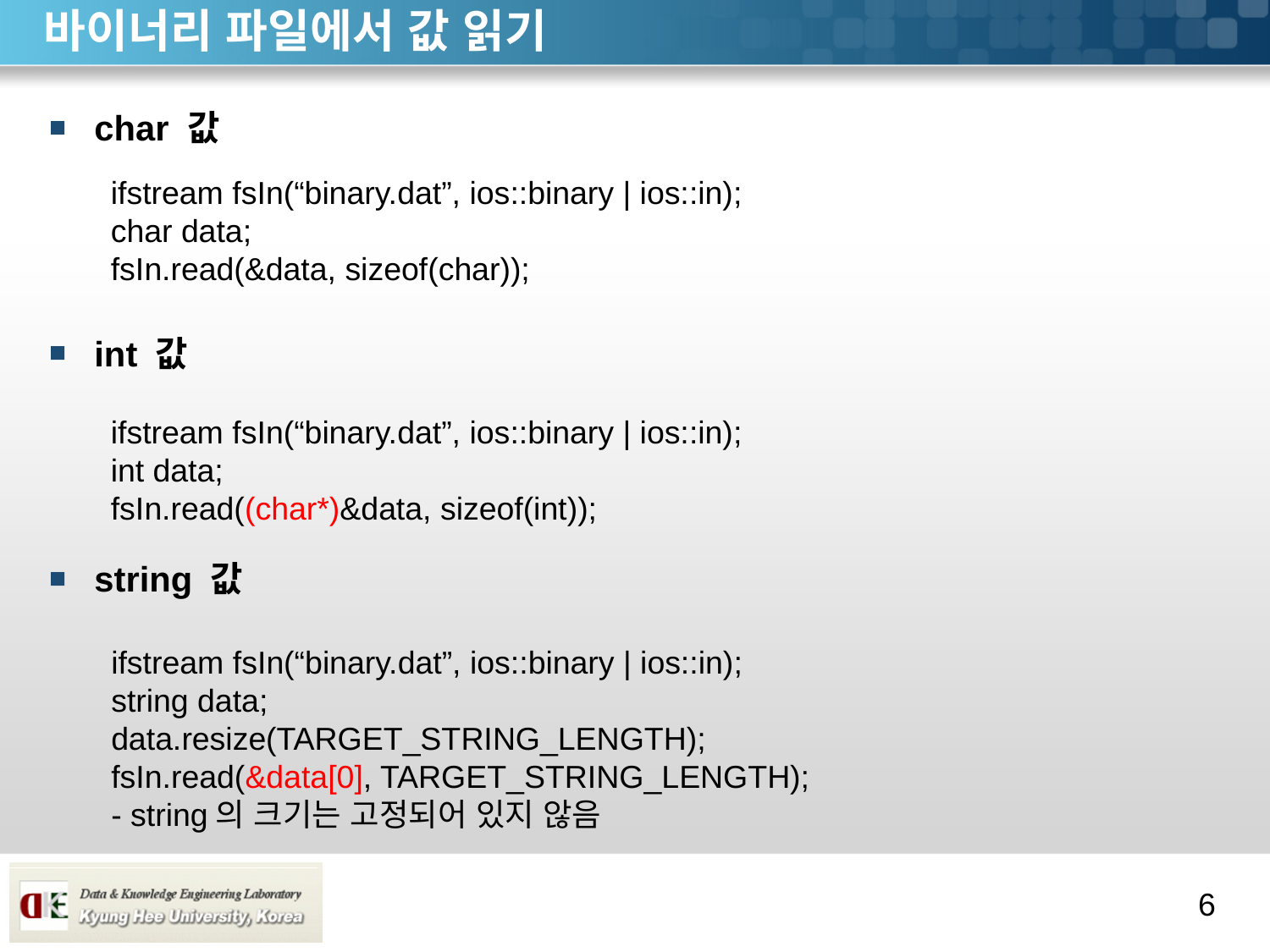

# 바이너리 파일에서 값 읽기
char 값

int 값

string 값
ifstream fsIn(“binary.dat”, ios::binary | ios::in);
char data;
fsIn.read(&data, sizeof(char));
ifstream fsIn(“binary.dat”, ios::binary | ios::in);
int data;
fsIn.read((char*)&data, sizeof(int));
ifstream fsIn(“binary.dat”, ios::binary | ios::in);
string data;
data.resize(TARGET_STRING_LENGTH);
fsIn.read(&data[0], TARGET_STRING_LENGTH);
- string의 크기는 고정되어 있지 않음